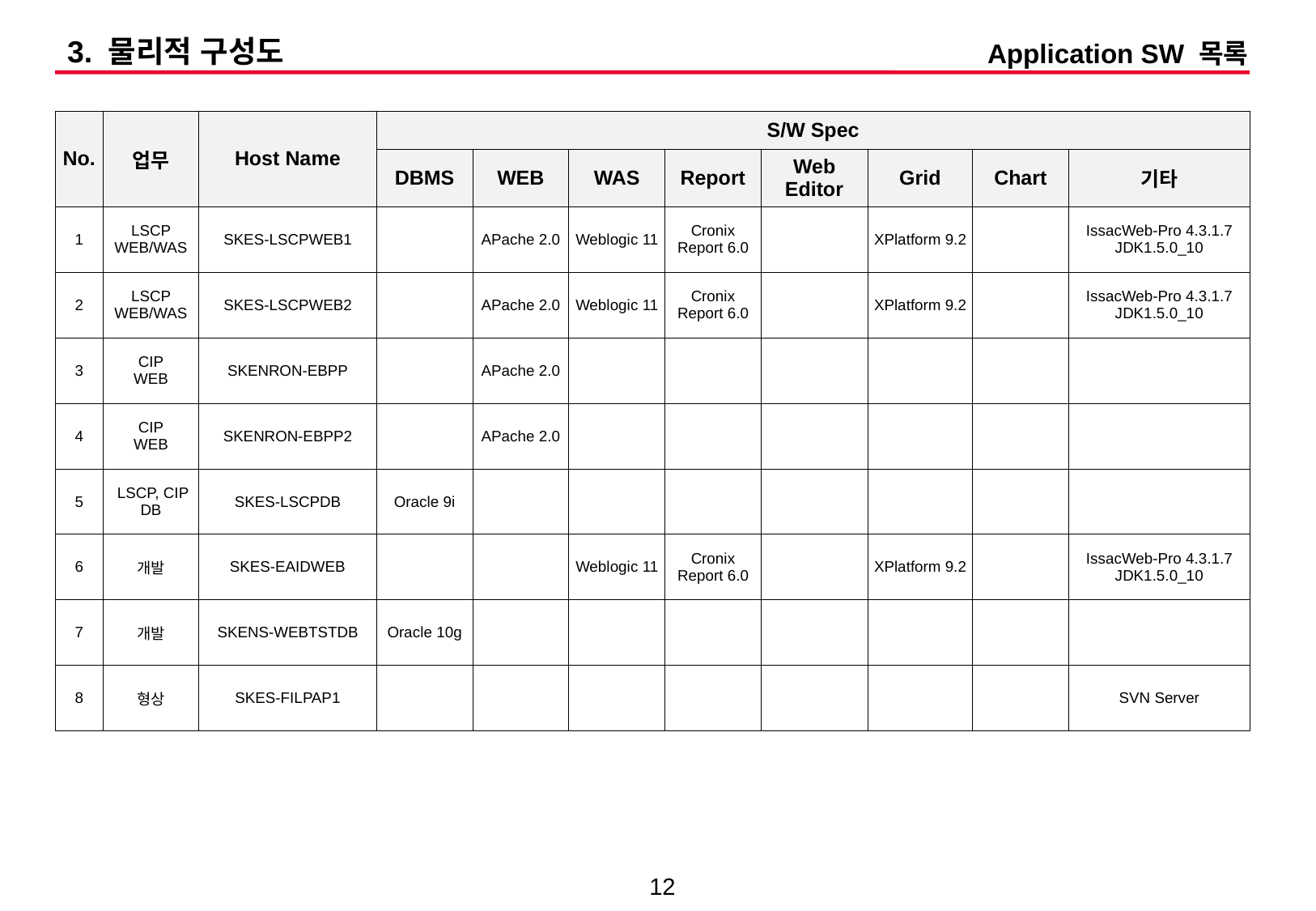

3. 물리적 구성도
Application SW 목록
| No. | 업무 | Host Name | S/W Spec |  |  |  |  |  |  |  |
| --- | --- | --- | --- | --- | --- | --- | --- | --- | --- | --- |
|  |  |  | DBMS | WEB | WAS | Report | Web Editor | Grid | Chart | 기타 |
| 1 | LSCP WEB/WAS | SKES-LSCPWEB1 |  | APache 2.0 | Weblogic 11 | Cronix Report 6.0 |  | XPlatform 9.2 |  | IssacWeb-Pro 4.3.1.7 JDK1.5.0\_10 |
| 2 | LSCP WEB/WAS | SKES-LSCPWEB2 |  | APache 2.0 | Weblogic 11 | Cronix Report 6.0 |  | XPlatform 9.2 |  | IssacWeb-Pro 4.3.1.7 JDK1.5.0\_10 |
| 3 | CIP WEB | SKENRON-EBPP |  | APache 2.0 |  |  |  |  |  |  |
| 4 | CIP WEB | SKENRON-EBPP2 |  | APache 2.0 |  |  |  |  |  |  |
| 5 | LSCP, CIP DB | SKES-LSCPDB | Oracle 9i |  |  |  |  |  |  |  |
| 6 | 개발 | SKES-EAIDWEB |  |  | Weblogic 11 | Cronix Report 6.0 |  | XPlatform 9.2 |  | IssacWeb-Pro 4.3.1.7 JDK1.5.0\_10 |
| 7 | 개발 | SKENS-WEBTSTDB | Oracle 10g |  |  |  |  |  |  |  |
| 8 | 형상 | SKES-FILPAP1 |  |  |  |  |  |  |  | SVN Server |